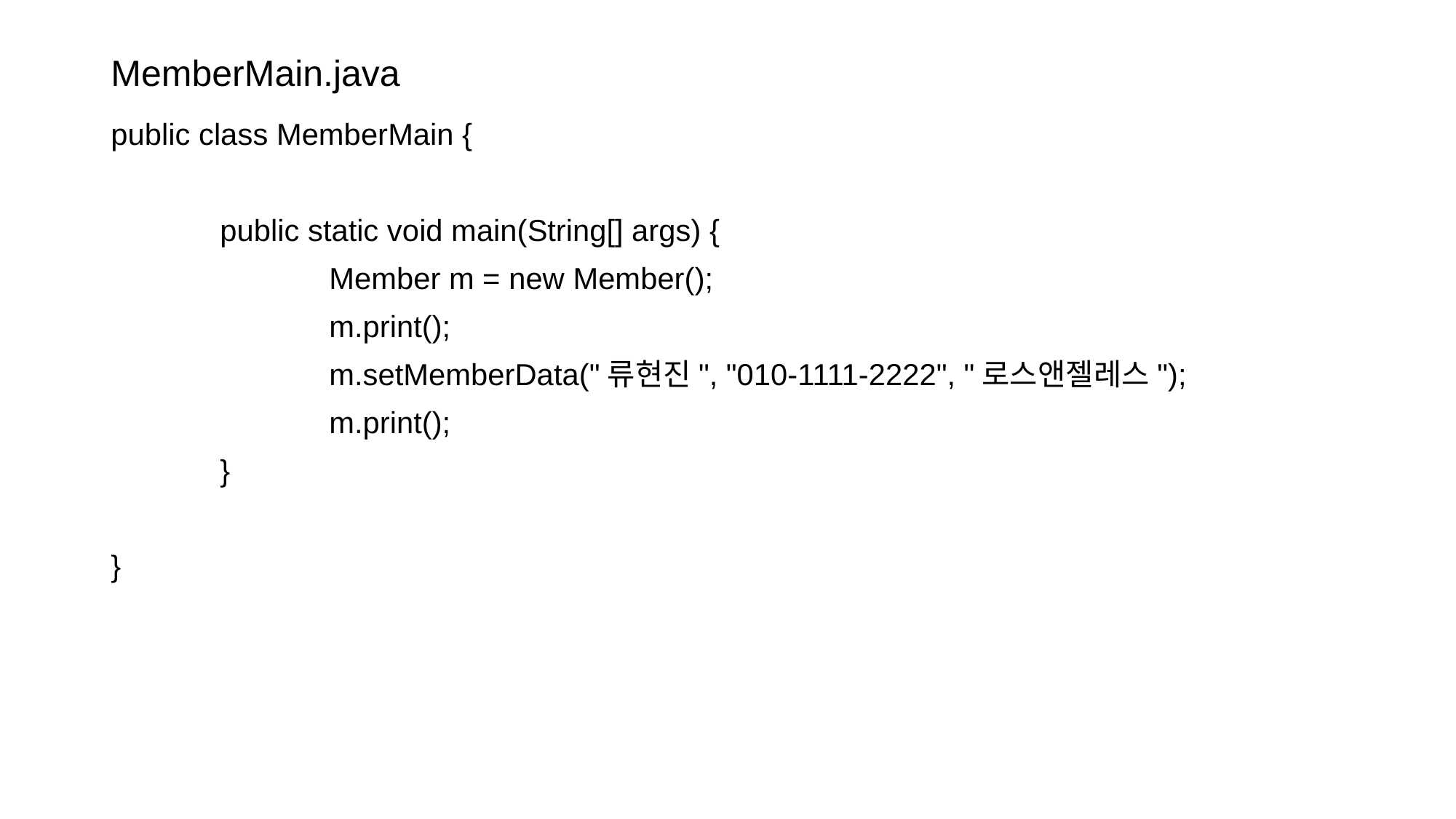

# MemberMain.java
public class MemberMain {

	public static void main(String[] args) {
		Member m = new Member();
		m.print();
		m.setMemberData("류현진", "010-1111-2222", "로스앤젤레스");
		m.print();
	}

}